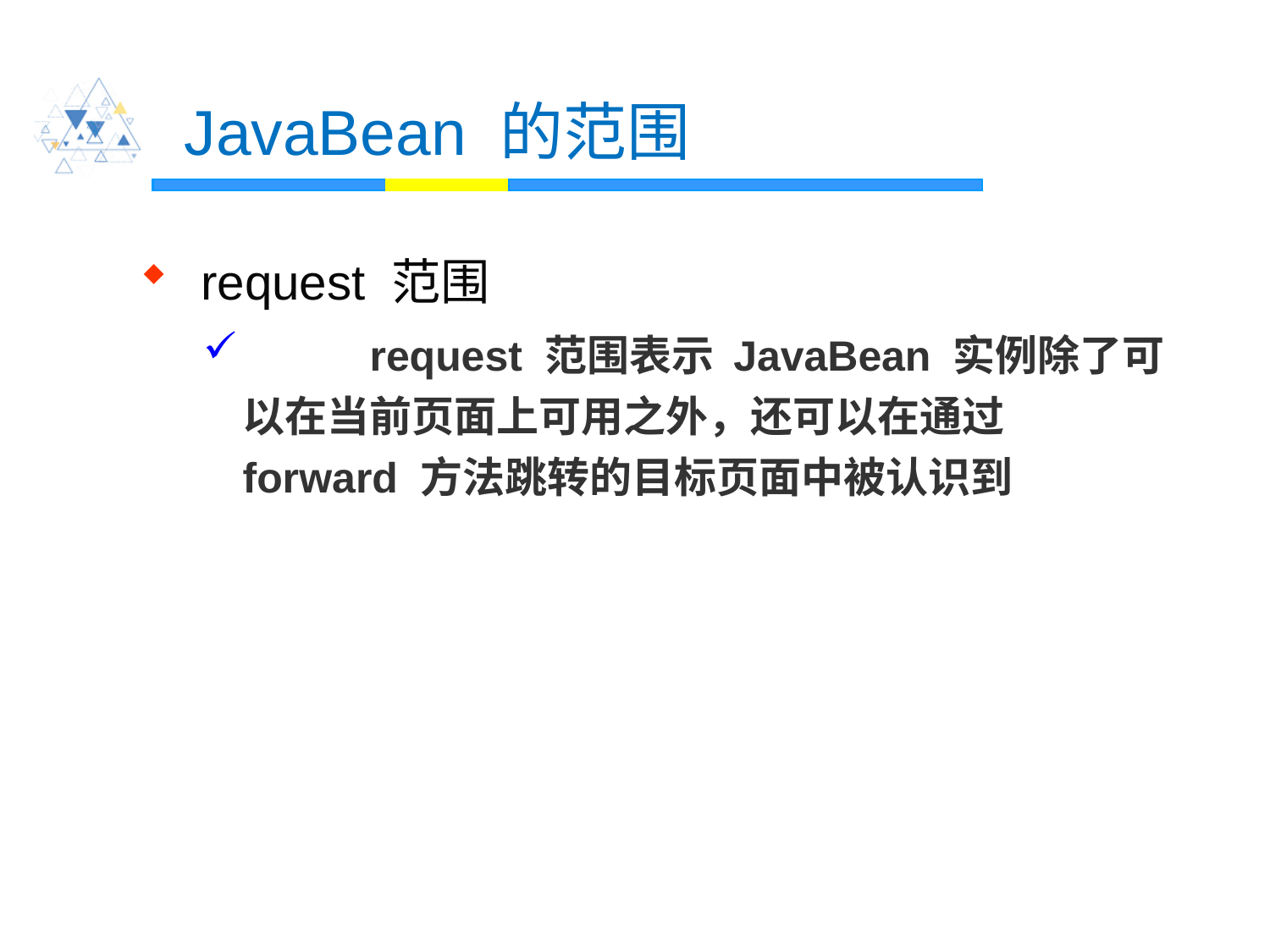

# JavaBean 的范围
 request 范围
	request 范围表示 JavaBean 实例除了可以在当前页面上可用之外，还可以在通过 forward 方法跳转的目标页面中被认识到